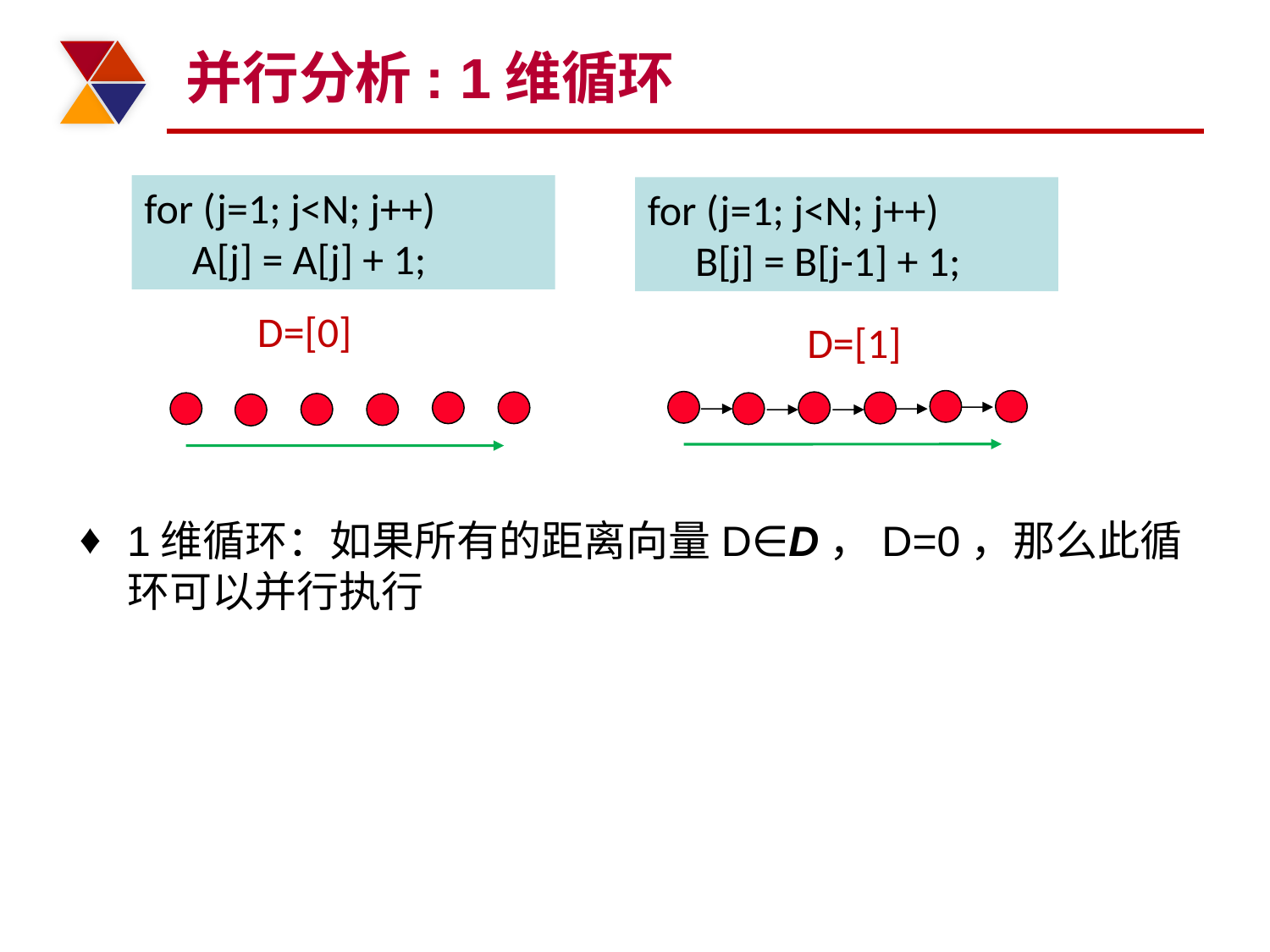

# 并行分析: 1维循环
for (j=1; j<N; j++)
     A[j] = A[j] + 1;
for (j=1; j<N; j++)
     B[j] = B[j-1] + 1;
D=[0]
D=[1]

1维循环：如果所有的距离向量D∈D，D=0，那么此循环可以并行执行